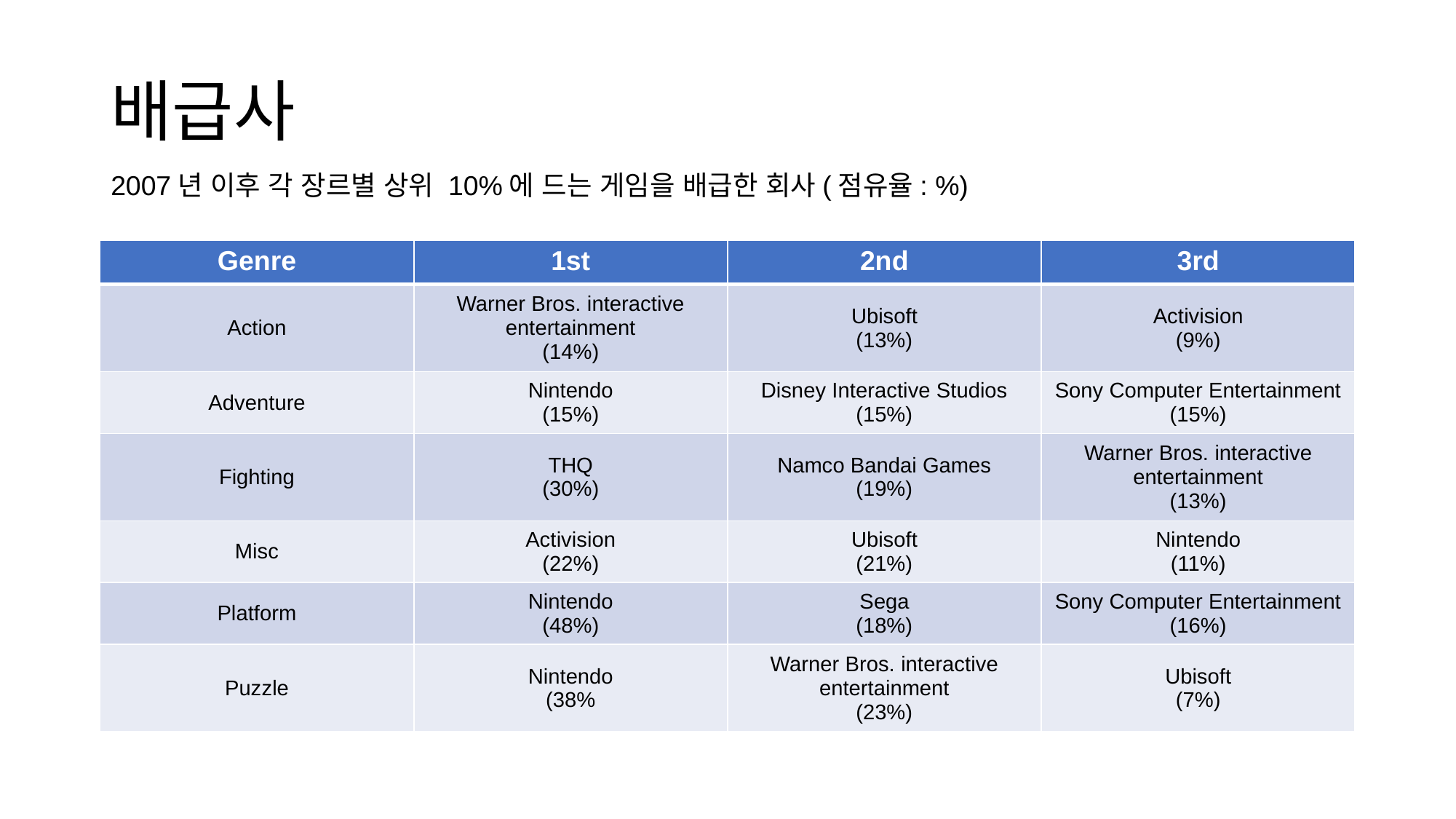

# 배급사
2007년 이후 각 장르별 상위 10%에 드는 게임을 배급한 회사(점유율: %)
| Genre | 1st | 2nd | 3rd |
| --- | --- | --- | --- |
| Action | Warner Bros. interactive entertainment (14%) | Ubisoft (13%) | Activision (9%) |
| Adventure | Nintendo (15%) | Disney Interactive Studios (15%) | Sony Computer Entertainment (15%) |
| Fighting | THQ (30%) | Namco Bandai Games (19%) | Warner Bros. interactive entertainment (13%) |
| Misc | Activision (22%) | Ubisoft (21%) | Nintendo (11%) |
| Platform | Nintendo (48%) | Sega (18%) | Sony Computer Entertainment (16%) |
| Puzzle | Nintendo (38% | Warner Bros. interactive entertainment (23%) | Ubisoft (7%) |